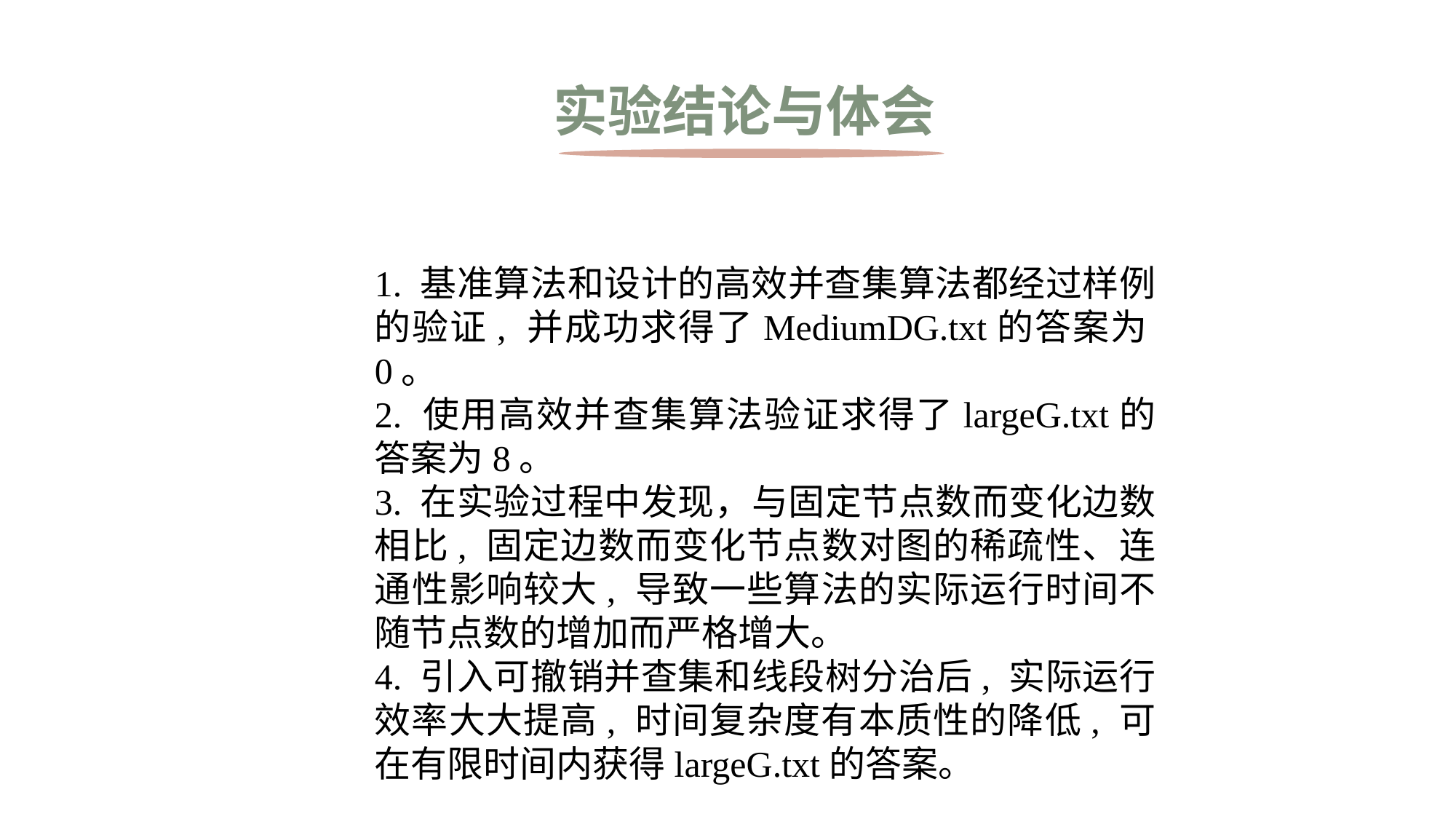

实验结论与体会

1. 基准算法和设计的高效并查集算法都经过样例的验证, 并成功求得了MediumDG.txt的答案为0。
2. 使用高效并查集算法验证求得了largeG.txt的答案为8。
3. 在实验过程中发现，与固定节点数而变化边数相比, 固定边数而变化节点数对图的稀疏性、连通性影响较大, 导致一些算法的实际运行时间不随节点数的增加而严格增大。
4. 引入可撤销并查集和线段树分治后, 实际运行效率大大提高, 时间复杂度有本质性的降低, 可在有限时间内获得largeG.txt的答案。